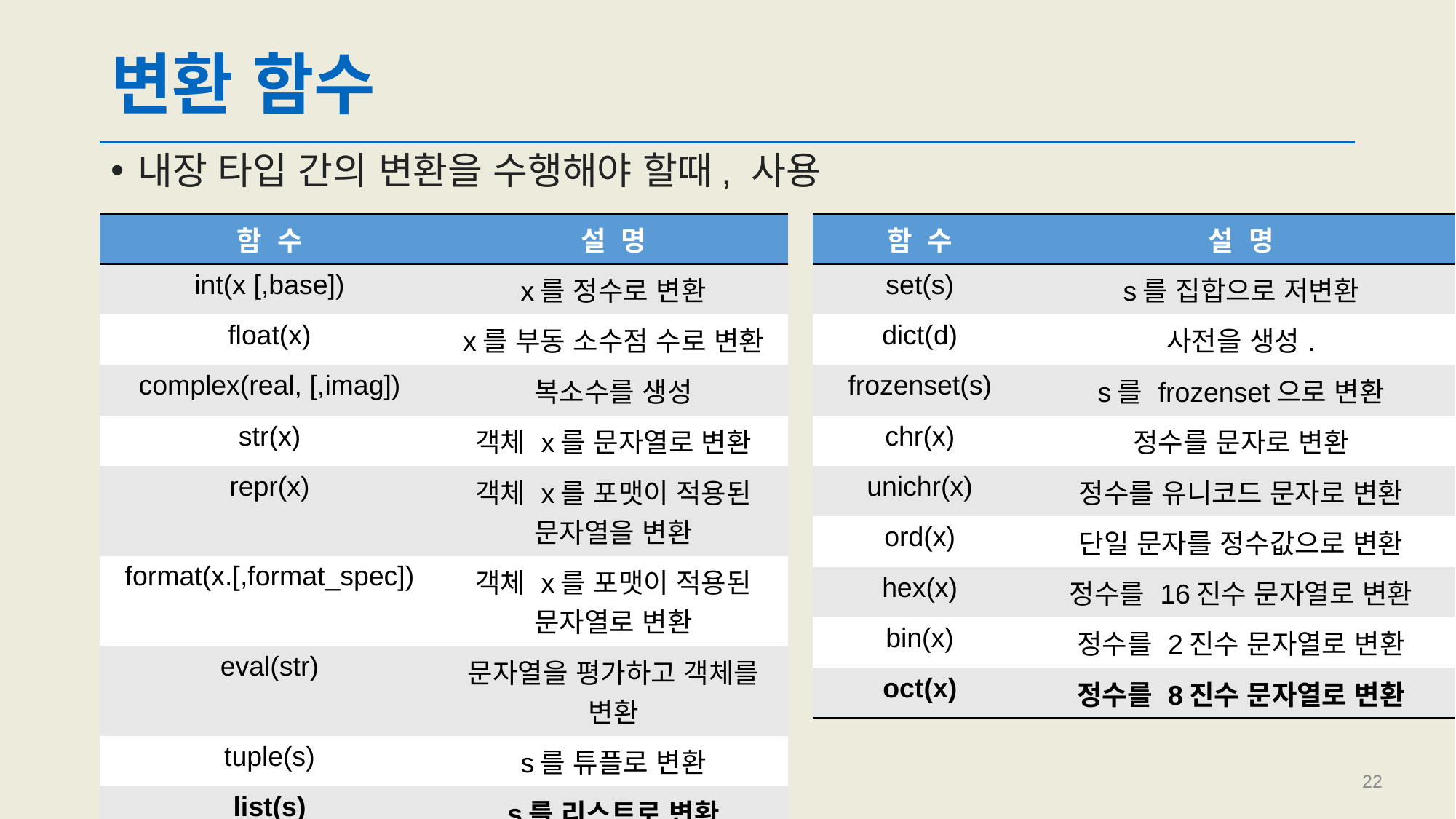

# 변환 함수
내장 타입 간의 변환을 수행해야 할때, 사용
| 함 수 | 설 명 |
| --- | --- |
| int(x [,base]) | x를 정수로 변환 |
| float(x) | x를 부동 소수점 수로 변환 |
| complex(real, [,imag]) | 복소수를 생성 |
| str(x) | 객체 x를 문자열로 변환 |
| repr(x) | 객체 x를 포맷이 적용된 문자열을 변환 |
| format(x.[,format\_spec]) | 객체 x를 포맷이 적용된 문자열로 변환 |
| eval(str) | 문자열을 평가하고 객체를 변환 |
| tuple(s) | s를 튜플로 변환 |
| list(s) | s를 리스트로 변환 |
| 함 수 | 설 명 |
| --- | --- |
| set(s) | s를 집합으로 저변환 |
| dict(d) | 사전을 생성. |
| frozenset(s) | s를 frozenset으로 변환 |
| chr(x) | 정수를 문자로 변환 |
| unichr(x) | 정수를 유니코드 문자로 변환 |
| ord(x) | 단일 문자를 정수값으로 변환 |
| hex(x) | 정수를 16진수 문자열로 변환 |
| bin(x) | 정수를 2진수 문자열로 변환 |
| oct(x) | 정수를 8진수 문자열로 변환 |
22